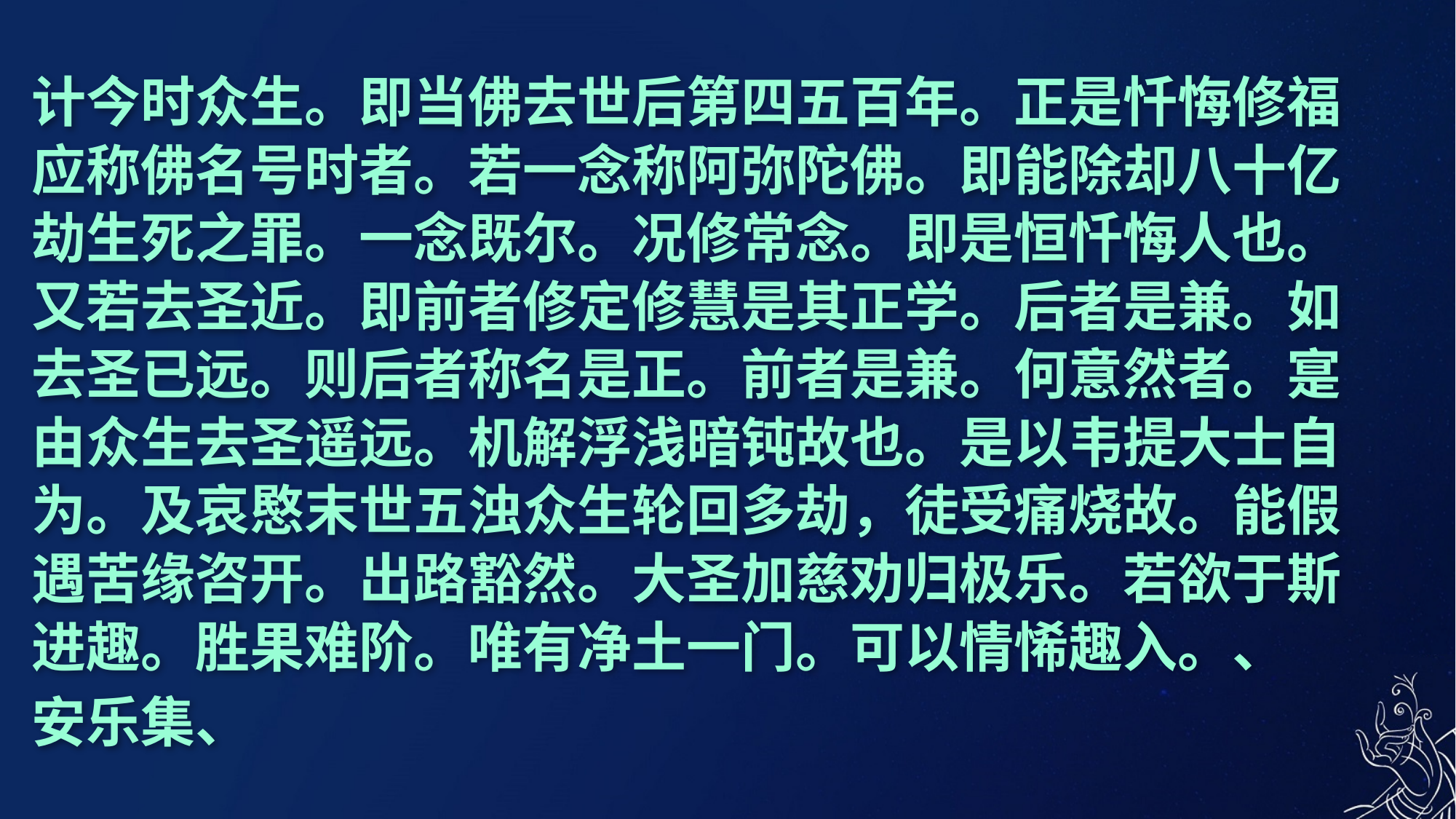

计今时众生。即当佛去世后第四五百年。正是忏悔修福应称佛名号时者。若一念称阿弥陀佛。即能除却八十亿劫生死之罪。一念既尔。况修常念。即是恒忏悔人也。又若去圣近。即前者修定修慧是其正学。后者是兼。如去圣已远。则后者称名是正。前者是兼。何意然者。寔由众生去圣遥远。机解浮浅暗钝故也。是以韦提大士自为。及哀愍末世五浊众生轮回多劫，徒受痛烧故。能假遇苦缘咨开。出路豁然。大圣加慈劝归极乐。若欲于斯进趣。胜果难阶。唯有净土一门。可以情悕趣入。、
安乐集、